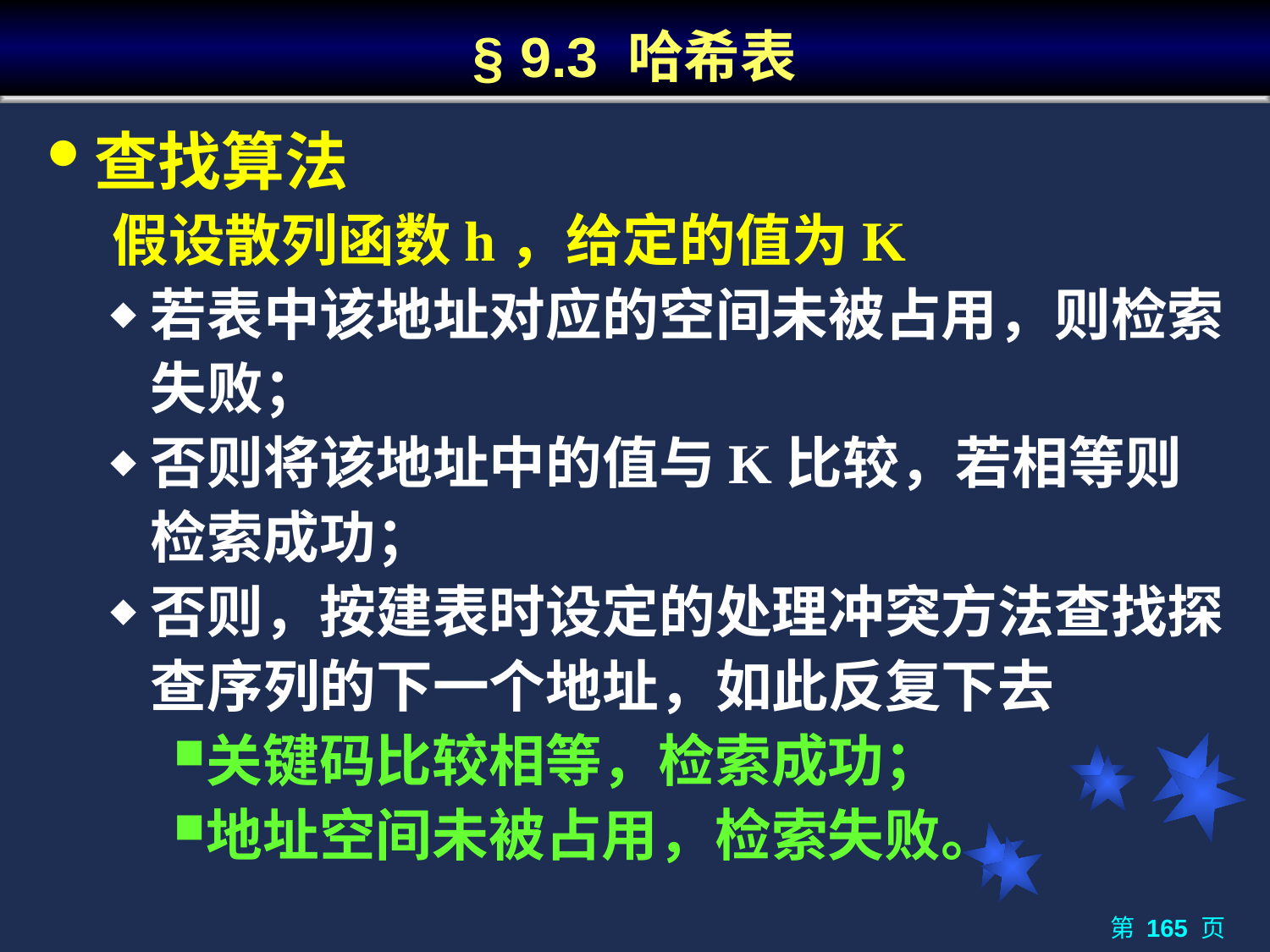

# § 9.3 哈希表
查找算法
    假设散列函数h，给定的值为K
若表中该地址对应的空间未被占用，则检索失败；
否则将该地址中的值与K比较，若相等则检索成功；
否则，按建表时设定的处理冲突方法查找探查序列的下一个地址，如此反复下去
关键码比较相等，检索成功；
地址空间未被占用，检索失败。
第 165 页